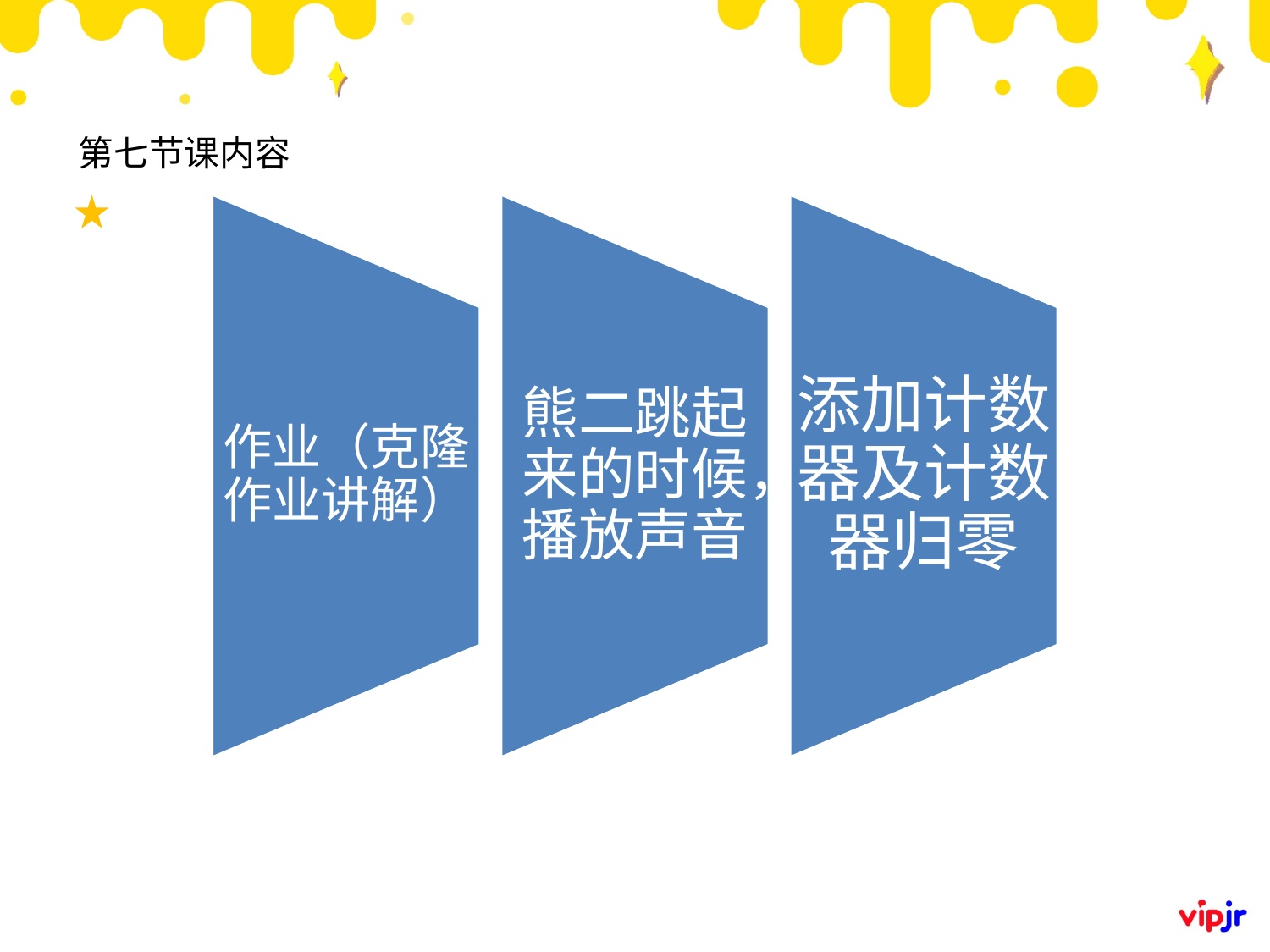

第七节课内容
作业（克隆作业讲解）
熊二跳起来的时候，播放声音
添加计数器及计数器归零